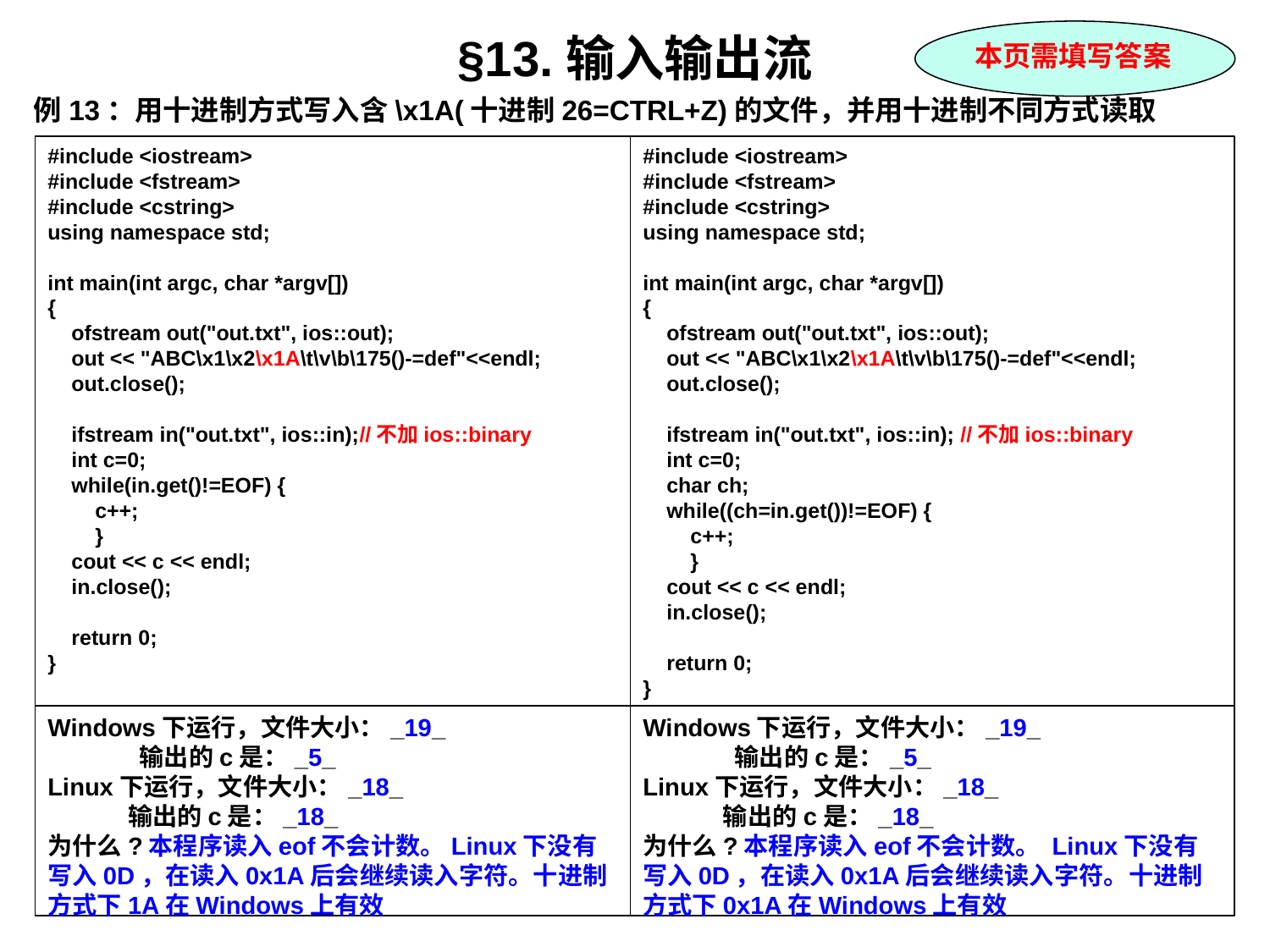

§13.输入输出流
例13：用十进制方式写入含\x1A(十进制26=CTRL+Z)的文件，并用十进制不同方式读取
本页需填写答案
#include <iostream>
#include <fstream>
#include <cstring>
using namespace std;

int main(int argc, char *argv[])
{
    ofstream out("out.txt", ios::out);
    out << "ABC\x1\x2\x1A\t\v\b\175()-=def"<<endl;
    out.close();

    ifstream in("out.txt", ios::in);//不加ios::binary
    int c=0;
    while(in.get()!=EOF) {
        c++;
        }
    cout << c << endl;
    in.close();

    return 0;
}
#include <iostream>
#include <fstream>
#include <cstring>
using namespace std;

int main(int argc, char *argv[])
{
    ofstream out("out.txt", ios::out);
    out << "ABC\x1\x2\x1A\t\v\b\175()-=def"<<endl;
    out.close();

    ifstream in("out.txt", ios::in); //不加ios::binary
    int c=0;
    char ch;
    while((ch=in.get())!=EOF) {
        c++;
        }
    cout << c << endl;
    in.close();

    return 0;
}
Windows下运行，文件大小：_19_
               输出的c是：_5_
Linux下运行，文件大小：_18_
             输出的c是：_18_
为什么?本程序读入eof不会计数。Linux下没有写入0D，在读入0x1A后会继续读入字符。十进制方式下1A在Windows上有效
Windows下运行，文件大小：_19_
               输出的c是：_5_
Linux下运行，文件大小：_18_
             输出的c是：_18_
为什么?本程序读入eof不会计数。 Linux下没有写入0D，在读入0x1A后会继续读入字符。十进制方式下0x1A在Windows上有效